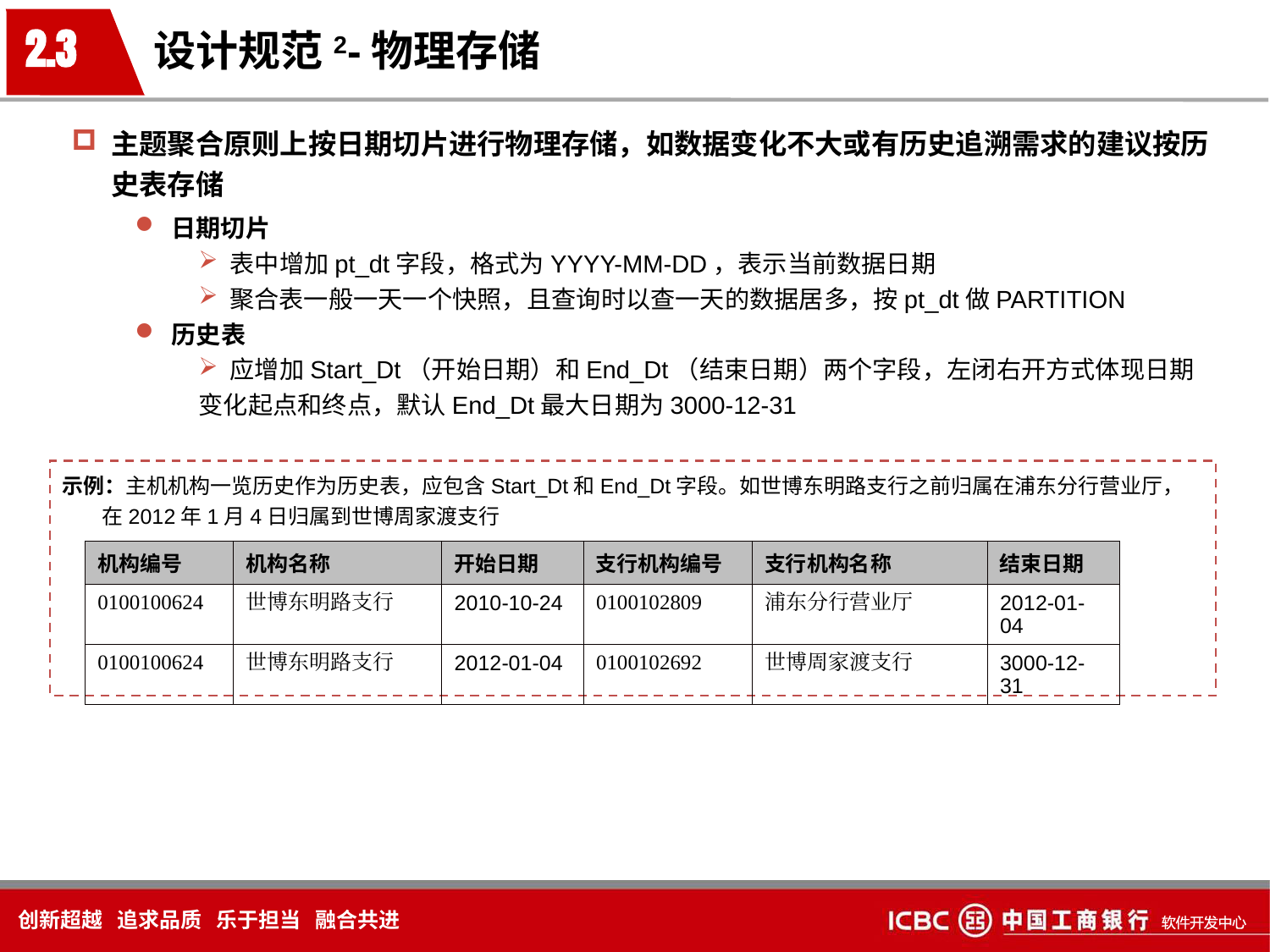

2.3
设计规范2-物理存储
主题聚合原则上按日期切片进行物理存储，如数据变化不大或有历史追溯需求的建议按历史表存储
 日期切片
 表中增加pt_dt字段，格式为YYYY-MM-DD，表示当前数据日期
 聚合表一般一天一个快照，且查询时以查一天的数据居多，按pt_dt做PARTITION
 历史表
 应增加Start_Dt（开始日期）和End_Dt（结束日期）两个字段，左闭右开方式体现日期变化起点和终点，默认End_Dt最大日期为3000-12-31

示例：主机机构一览历史作为历史表，应包含Start_Dt和End_Dt字段。如世博东明路支行之前归属在浦东分行营业厅，在2012年1月4日归属到世博周家渡支行
| 机构编号 | 机构名称 | 开始日期 | 支行机构编号 | 支行机构名称 | 结束日期 |
| --- | --- | --- | --- | --- | --- |
| 0100100624 | 世博东明路支行 | 2010-10-24 | 0100102809 | 浦东分行营业厅 | 2012-01-04 |
| 0100100624 | 世博东明路支行 | 2012-01-04 | 0100102692 | 世博周家渡支行 | 3000-12-31 |